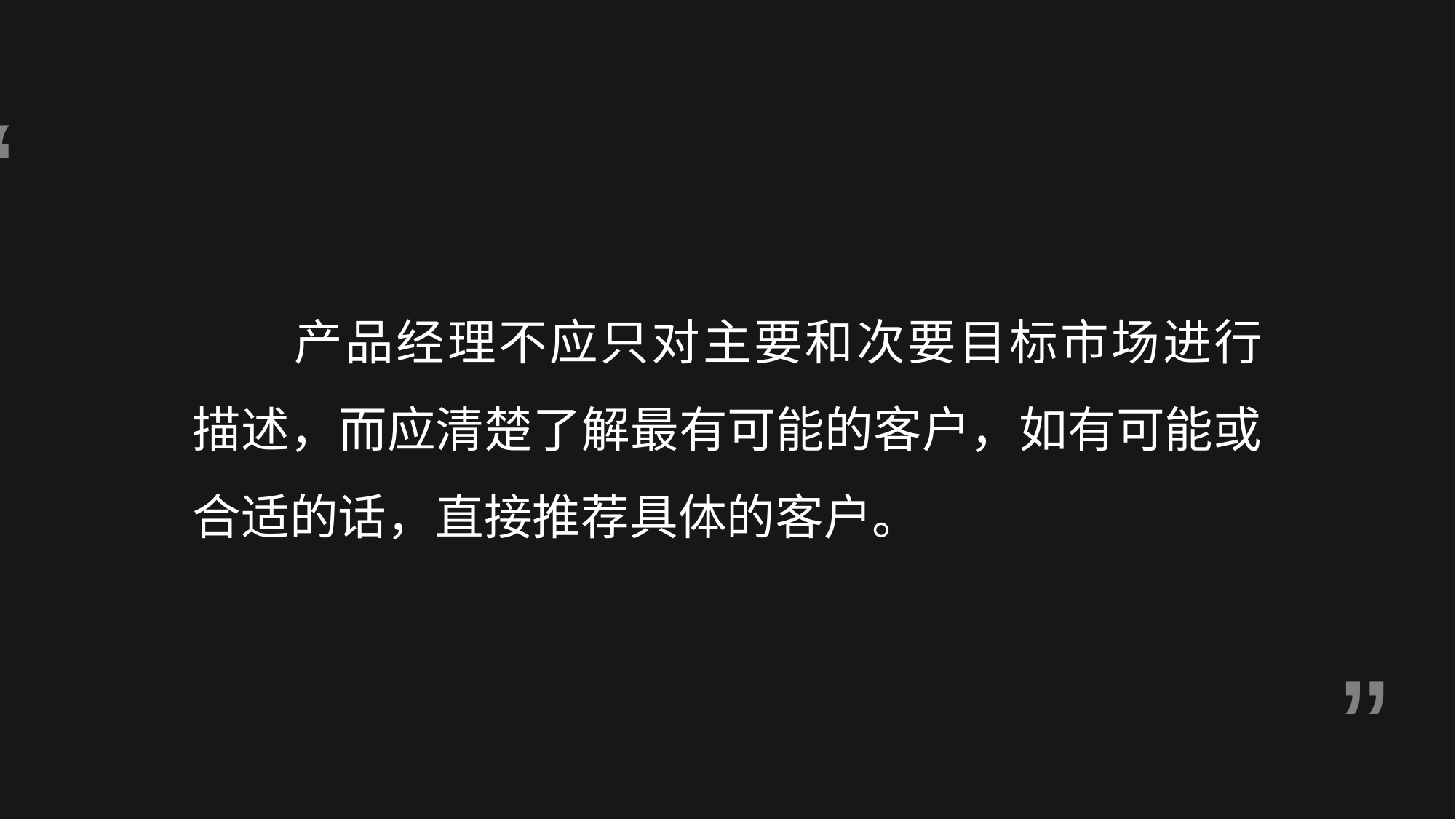

“
产品经理不应只对主要和次要目标市场进行描述，而应清楚了解最有可能的客户，如有可能或合适的话，直接推荐具体的客户。
”